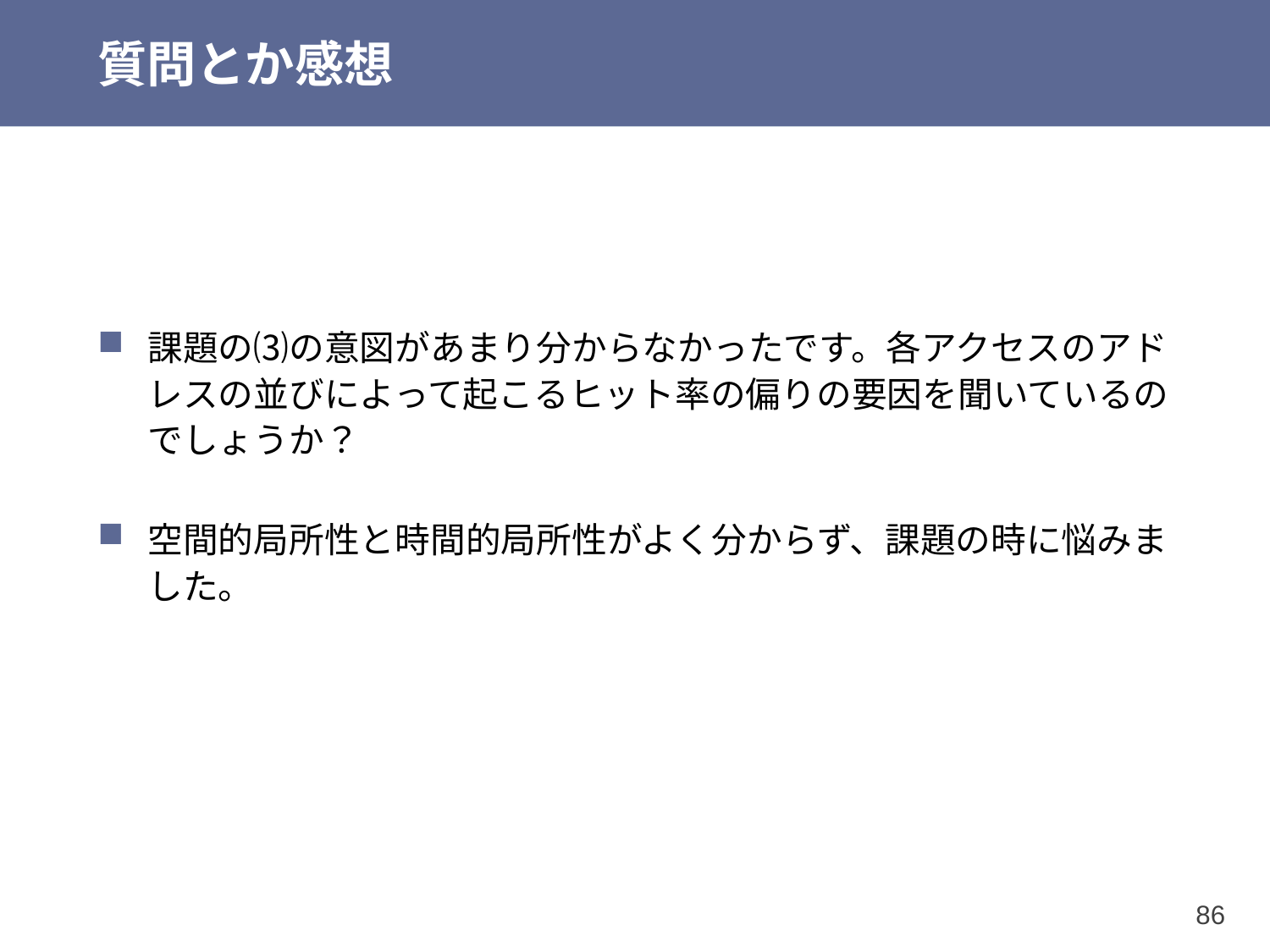

# 質問とか感想
課題の⑶の意図があまり分からなかったです。各アクセスのアドレスの並びによって起こるヒット率の偏りの要因を聞いているのでしょうか？
空間的局所性と時間的局所性がよく分からず、課題の時に悩みました。